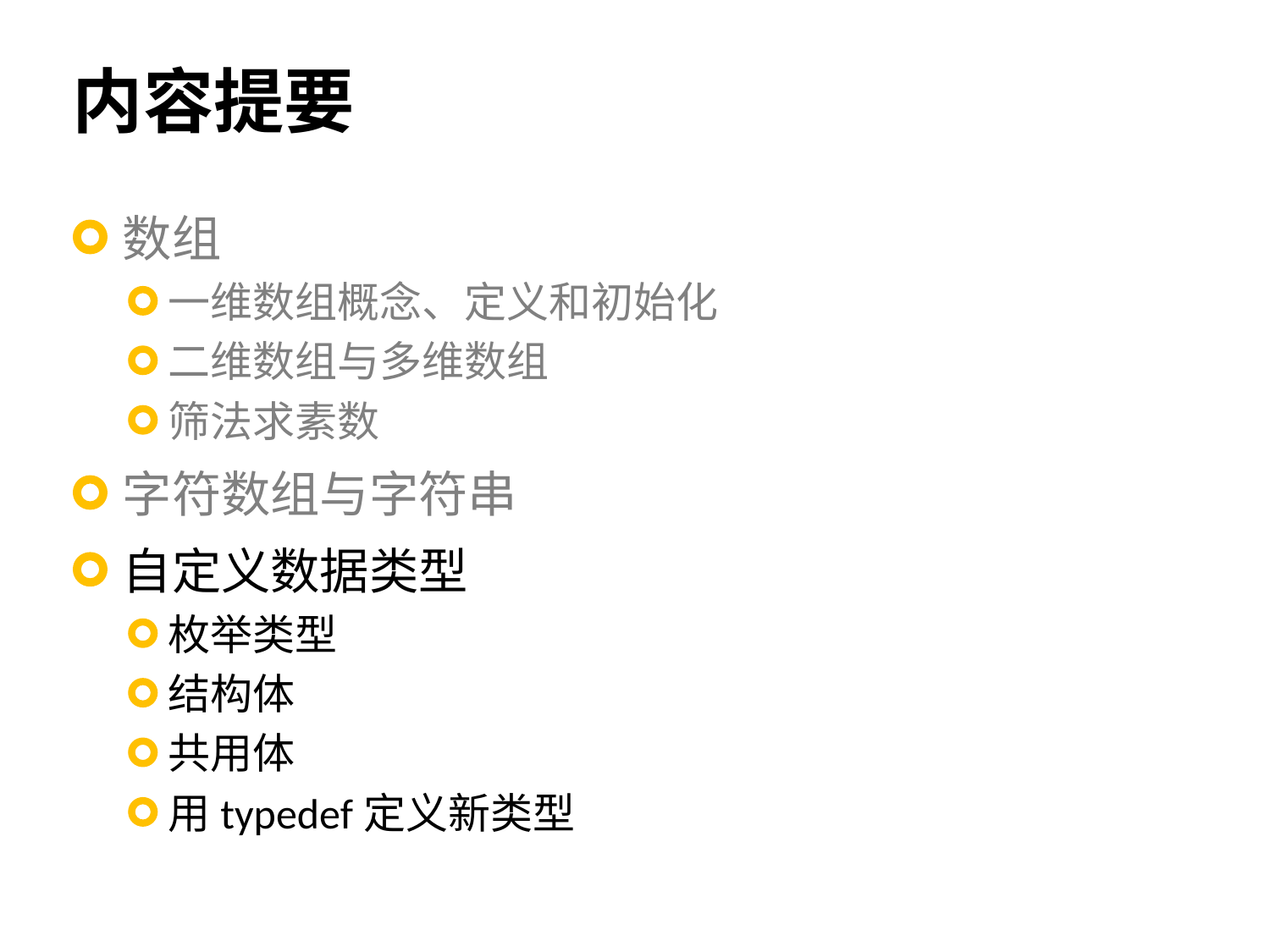

# 内容提要
数组
一维数组概念、定义和初始化
二维数组与多维数组
筛法求素数
字符数组与字符串
自定义数据类型
枚举类型
结构体
共用体
用typedef定义新类型